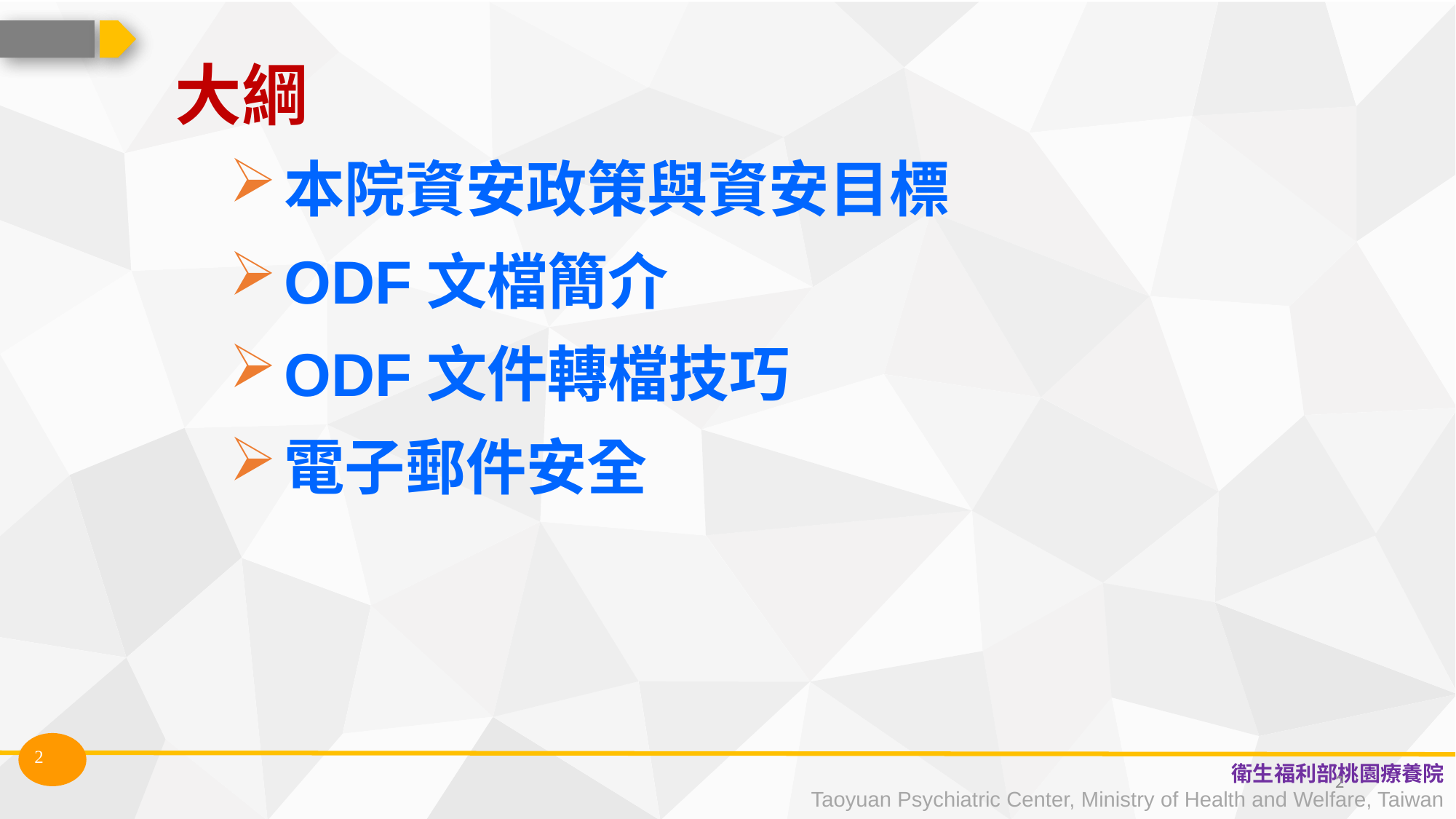

# 大綱
本院資安政策與資安目標
ODF文檔簡介
ODF文件轉檔技巧
電子郵件安全

2